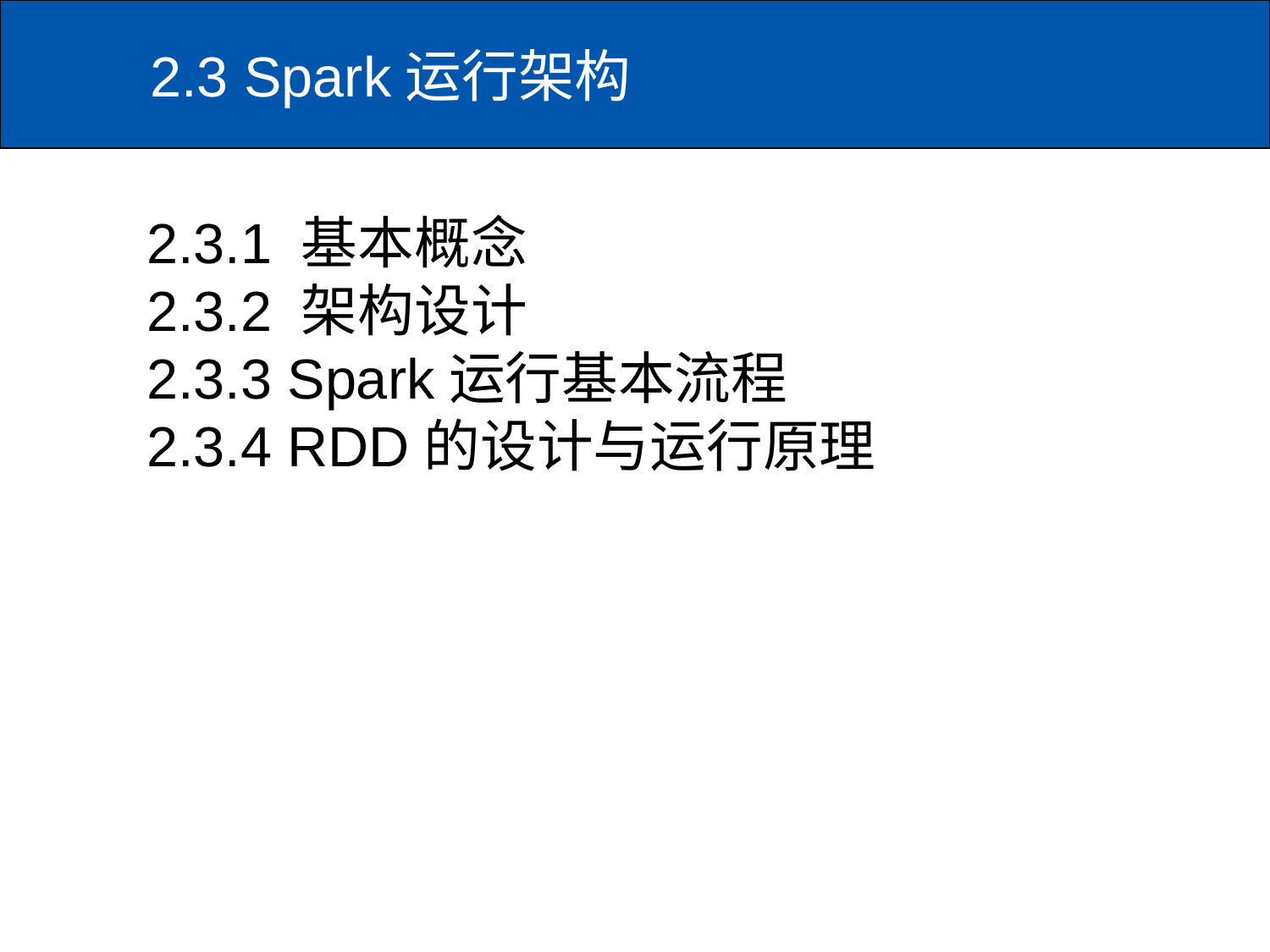

# 2.3 Spark运行架构
2.3.1 基本概念
2.3.2 架构设计
2.3.3 Spark运行基本流程
2.3.4 RDD的设计与运行原理